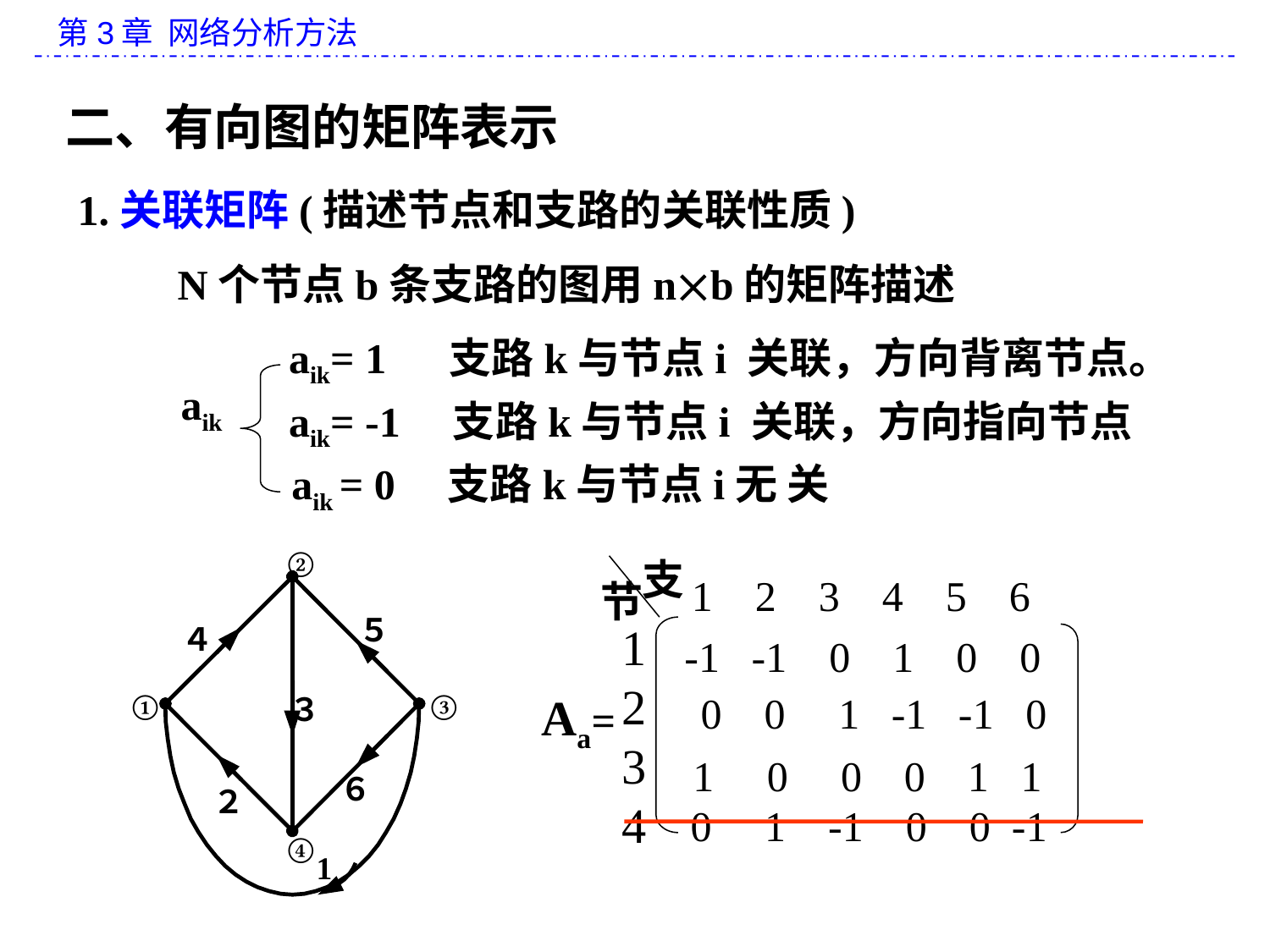

二、有向图的矩阵表示
1.关联矩阵(描述节点和支路的关联性质)
N个节点b条支路的图用n×b的矩阵描述
aik= 1     支路k与节点i 关联，方向背离节点。

aik
aik= -1    支路k与节点i 关联，方向指向节点
aik = 0    支路k与节点i无 关
②

５
４

①
③
３

６

２

④
1

支

1    2    3    4    5    6
节
1
2
3
4

Aa=
-1   -1    0    1    0    0
0    0     1   -1   -1   0
1     0     0    0    1   1
0     1    -1    0    0  -1